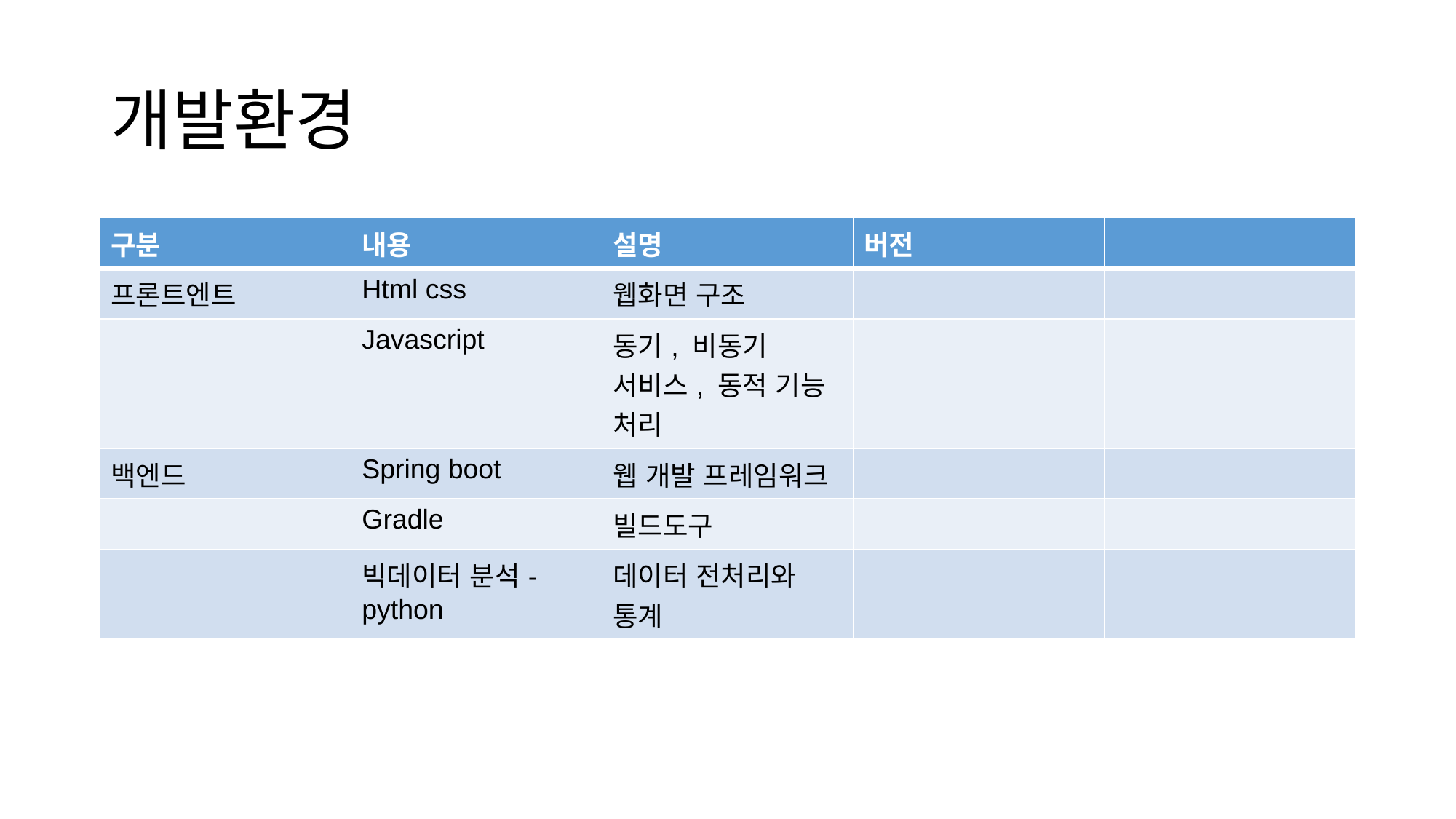

# 개발환경
| 구분 | 내용 | 설명 | 버전 |  |
| --- | --- | --- | --- | --- |
| 프론트엔트 | Html css | 웹화면 구조 |  |  |
|  | Javascript | 동기, 비동기 서비스, 동적 기능 처리 |  |  |
| 백엔드 | Spring boot | 웹 개발 프레임워크 |  |  |
|  | Gradle | 빌드도구 |  |  |
|  | 빅데이터 분석-python | 데이터 전처리와 통계 |  |  |